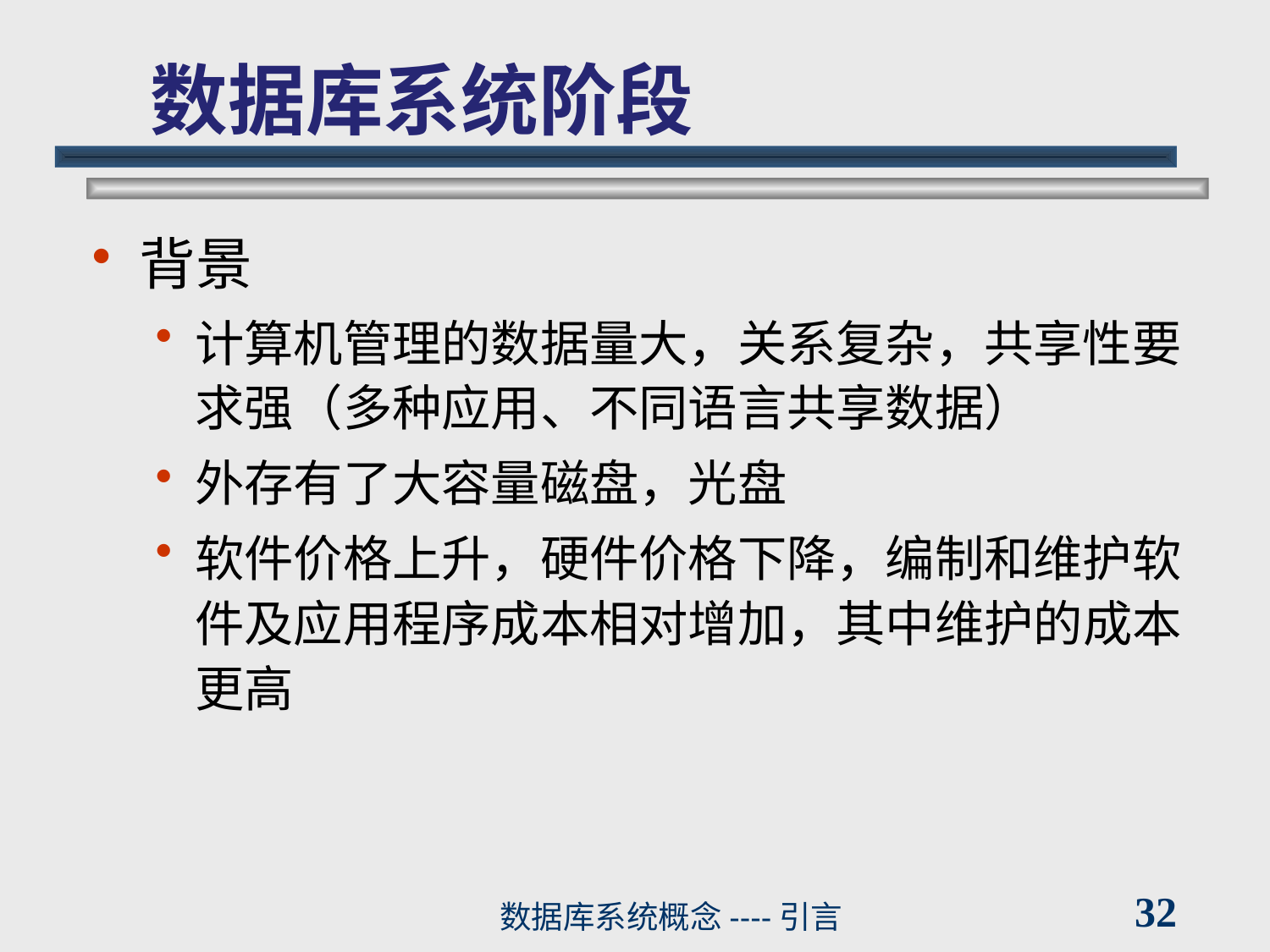

# 数据库系统阶段
背景
计算机管理的数据量大，关系复杂，共享性要求强（多种应用、不同语言共享数据）
外存有了大容量磁盘，光盘
软件价格上升，硬件价格下降，编制和维护软件及应用程序成本相对增加，其中维护的成本更高
32
数据库系统概念----引言